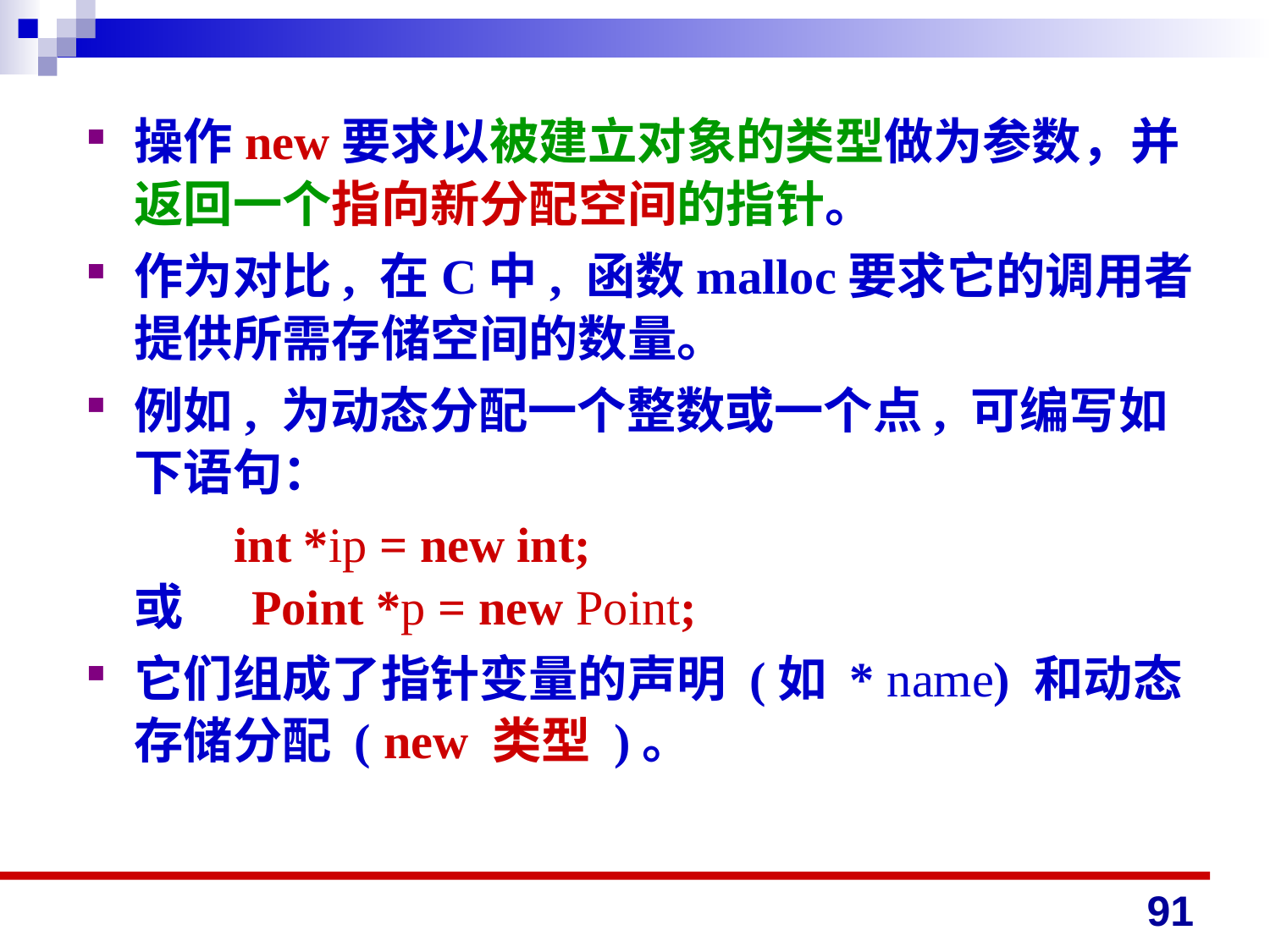

操作new要求以被建立对象的类型做为参数，并返回一个指向新分配空间的指针。
作为对比, 在C中, 函数malloc要求它的调用者提供所需存储空间的数量。
例如, 为动态分配一个整数或一个点, 可编写如下语句：
            int *ip = new int;
或     Point *p = new Point;
它们组成了指针变量的声明 (如 * name) 和动态存储分配 ( new 类型 )。
91